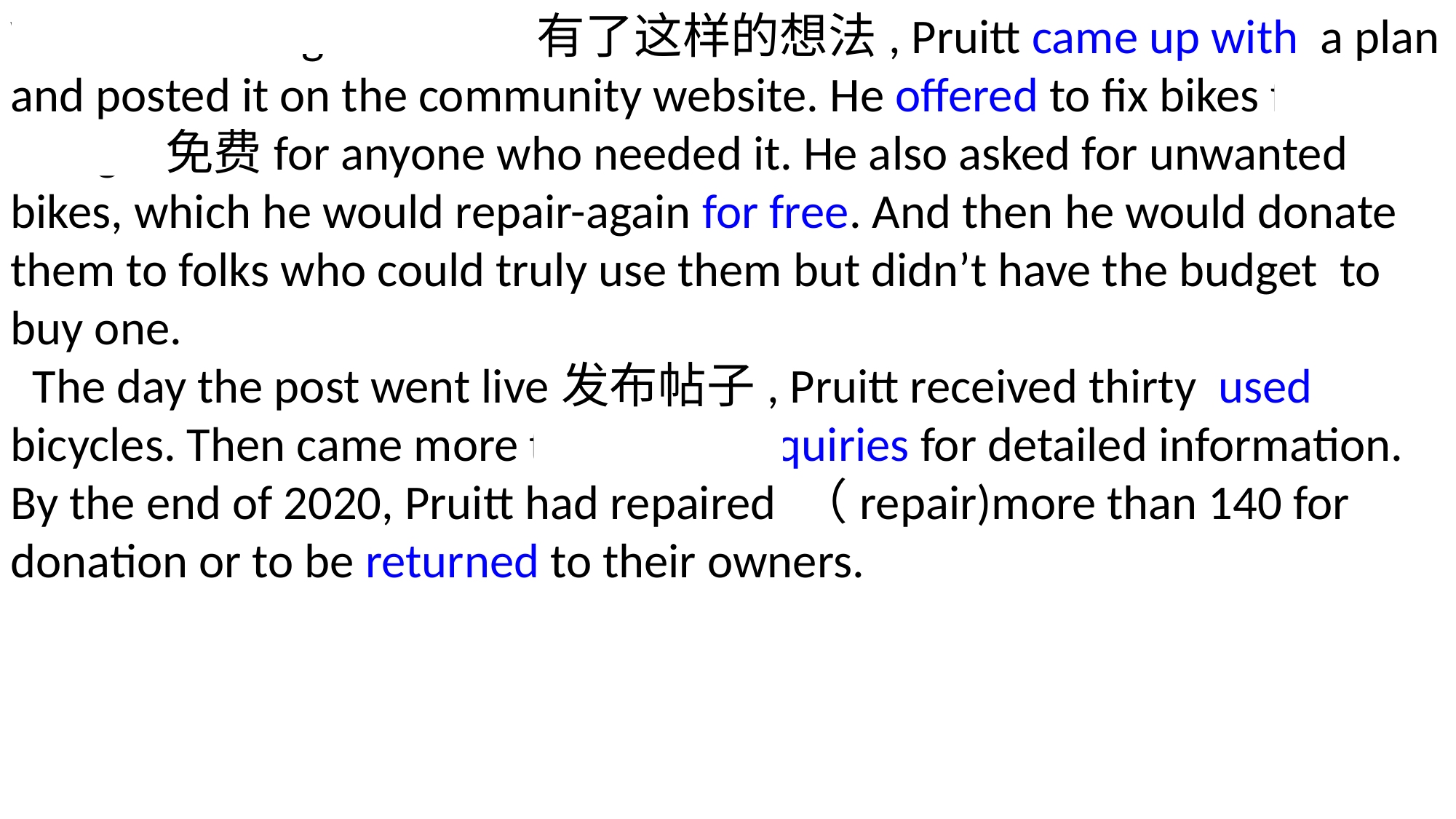

With that thought in mind有了这样的想法, Pruitt came up with  a plan and posted it on the community website. He offered to fix bikes free of charge 免费for anyone who needed it. He also asked for unwanted bikes, which he would repair-again for free. And then he would donate them to folks who could truly use them but didn’t have the budget  to buy one.
  The day the post went live发布帖子, Pruitt received thirty  used bicycles. Then came more than 500  enquiries for detailed information. By the end of 2020, Pruitt had repaired （repair)more than 140 for donation or to be returned to their owners.